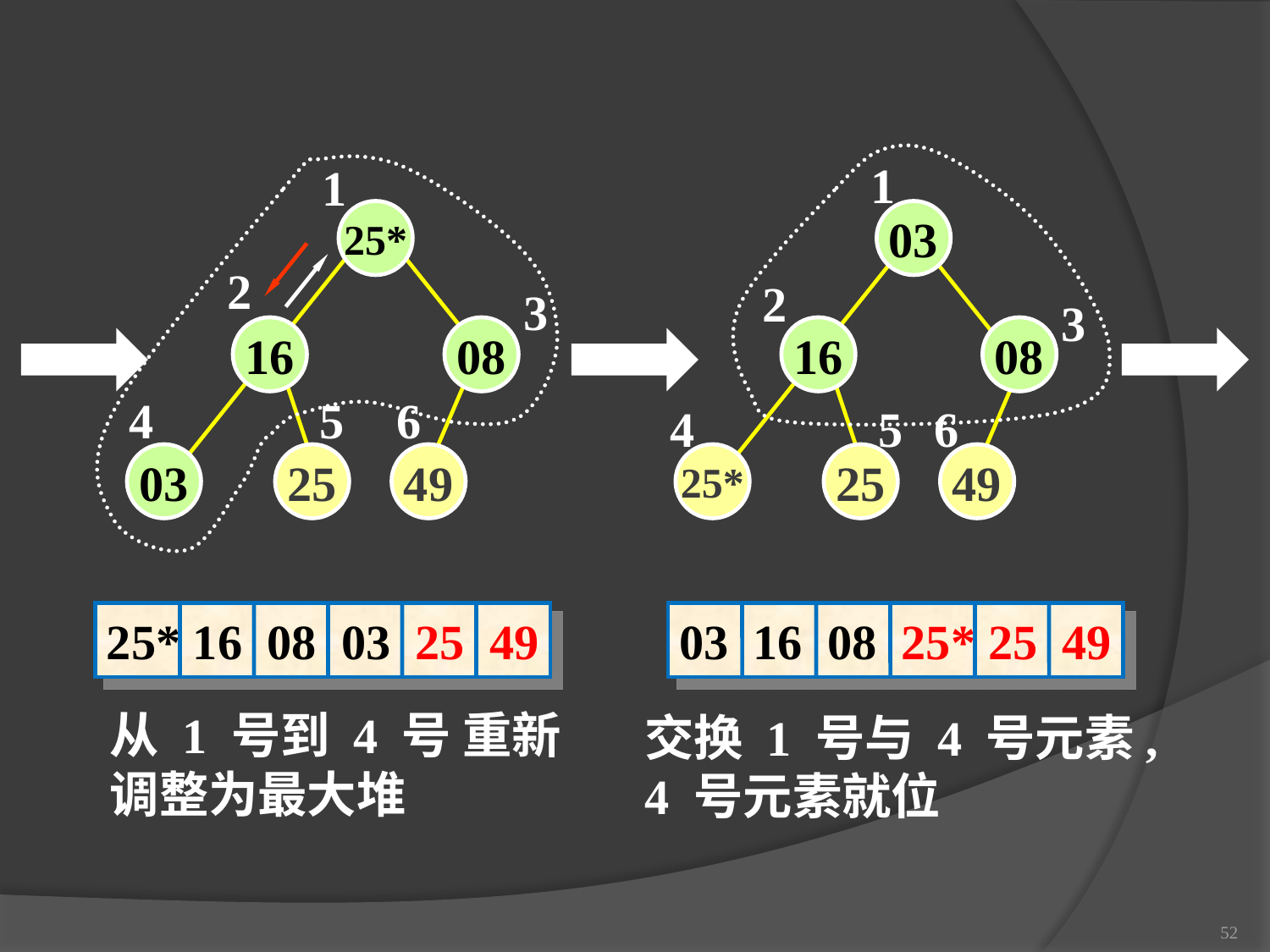

1
1
25*
03

2

2
3
3
16
08
16
08

4
5
6
4
5
6
03
25
49
25*
25
49
25* 16  08  03  25  49

03  16  08  25* 25  49

从 1 号到 4 号 重新
调整为最大堆
交换 1 号与 4 号元素,
4 号元素就位
52